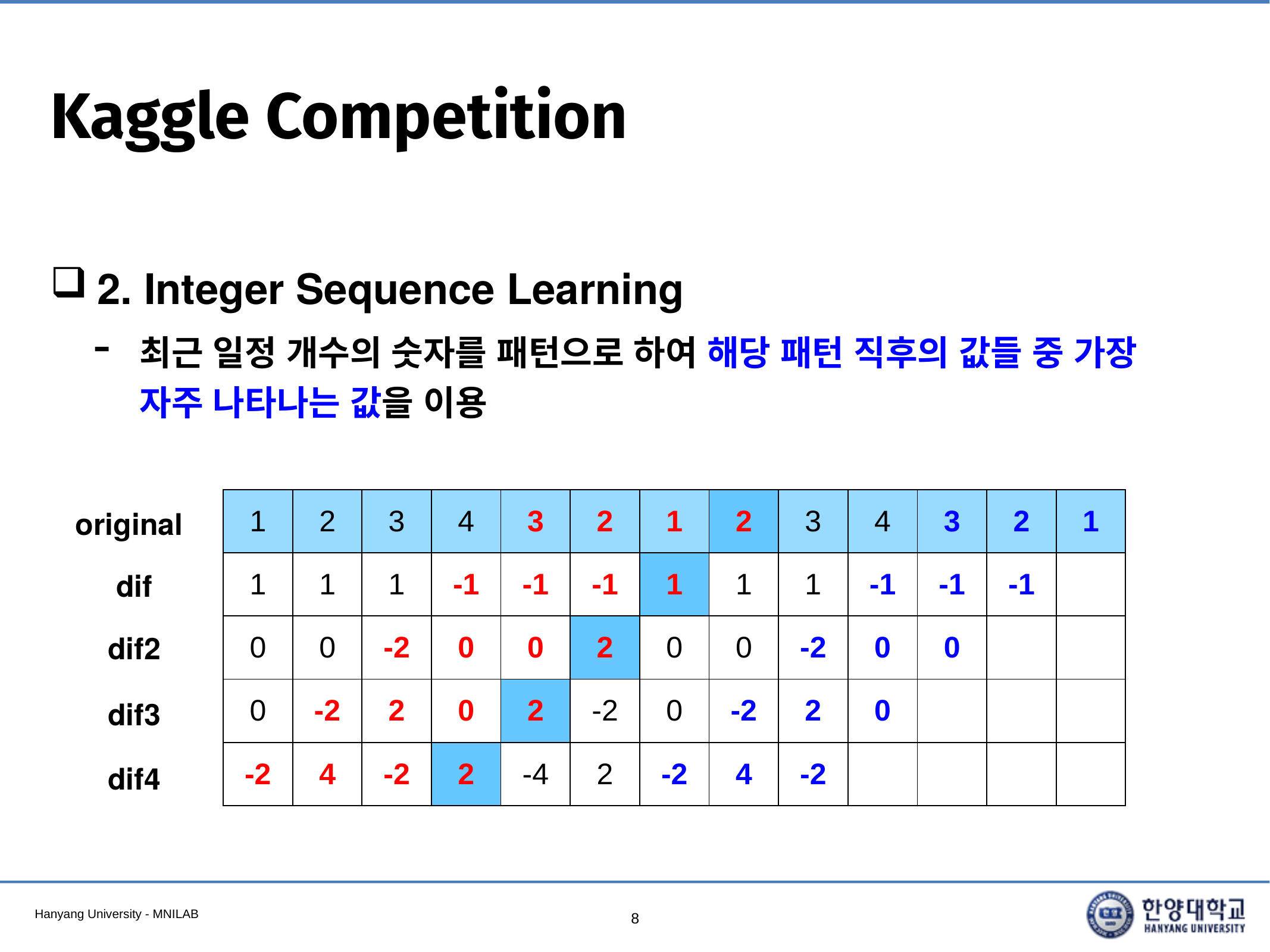

# Kaggle Competition
2. Integer Sequence Learning
최근 일정 개수의 숫자를 패턴으로 하여 해당 패턴 직후의 값들 중 가장 자주 나타나는 값을 이용
| 1 | 2 | 3 | 4 | 3 | 2 | 1 | 2 | 3 | 4 | 3 | 2 | 1 |
| --- | --- | --- | --- | --- | --- | --- | --- | --- | --- | --- | --- | --- |
| 1 | 1 | 1 | -1 | -1 | -1 | 1 | 1 | 1 | -1 | -1 | -1 |  |
| 0 | 0 | -2 | 0 | 0 | 2 | 0 | 0 | -2 | 0 | 0 |  |  |
| 0 | -2 | 2 | 0 | 2 | -2 | 0 | -2 | 2 | 0 |  |  |  |
| -2 | 4 | -2 | 2 | -4 | 2 | -2 | 4 | -2 |  |  |  |  |
original
dif
dif2
dif3
dif4
8